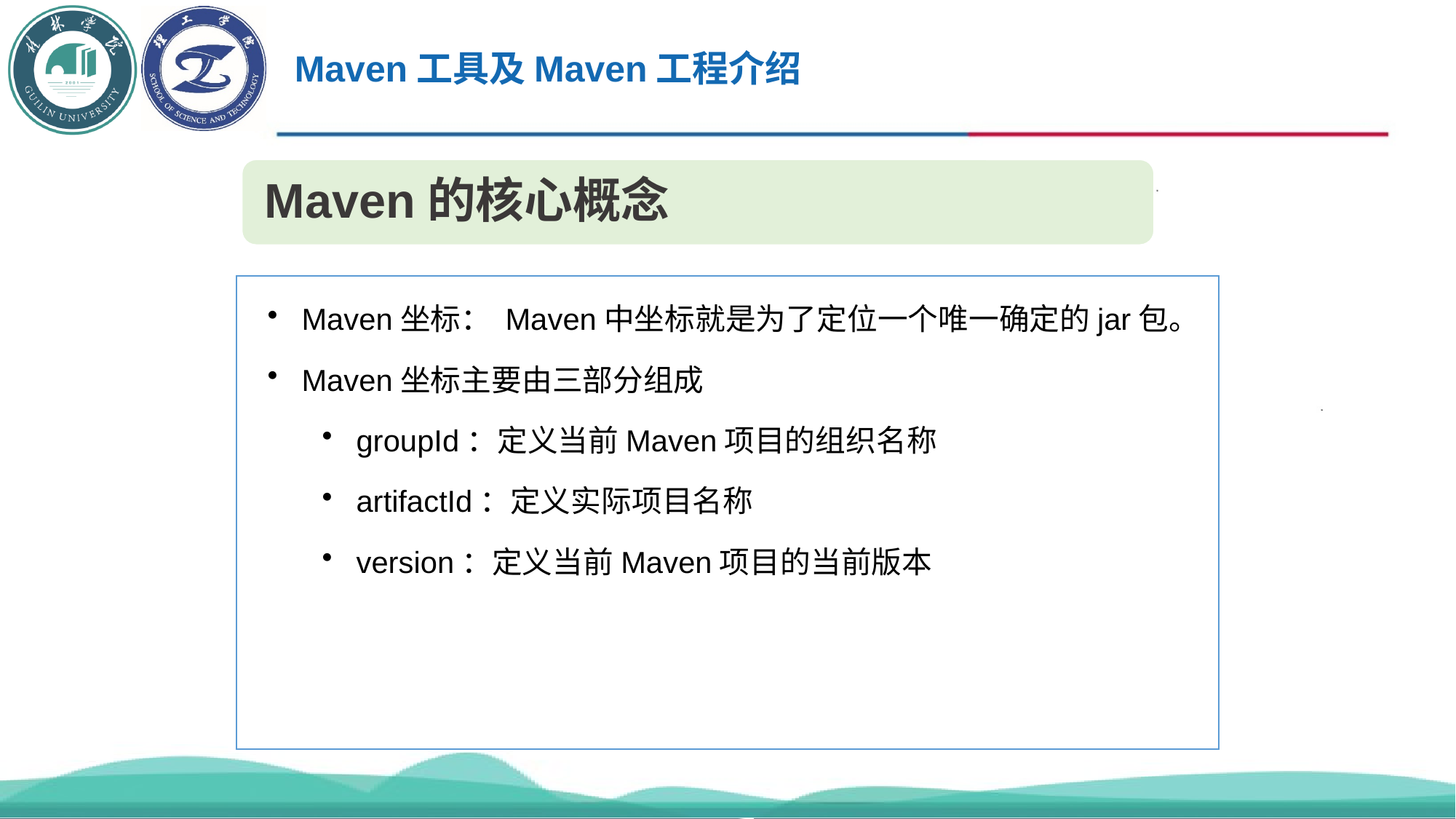

Maven工具及Maven工程介绍

Maven的核心概念

Maven坐标： Maven中坐标就是为了定位一个唯一确定的jar包。
Maven坐标主要由三部分组成
groupId：定义当前Maven项目的组织名称
artifactId：定义实际项目名称
version：定义当前Maven项目的当前版本